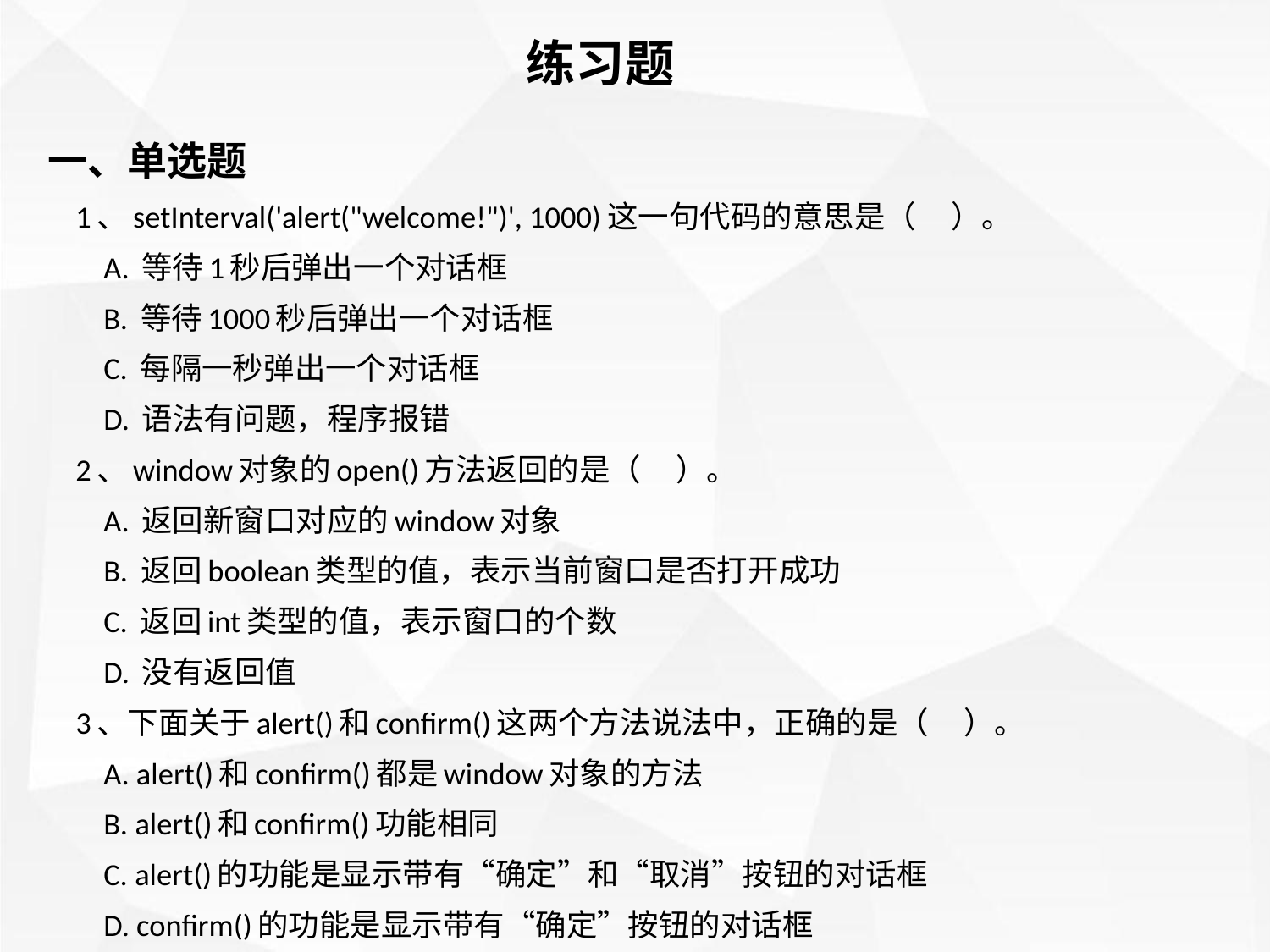

练习题
一、单选题
    1、setInterval('alert("welcome!")', 1000)这一句代码的意思是（     ）。
        A. 等待1秒后弹出一个对话框
        B. 等待1000秒后弹出一个对话框
        C. 每隔一秒弹出一个对话框
        D. 语法有问题，程序报错
    2、window对象的open()方法返回的是（     ）。
        A. 返回新窗口对应的window对象
        B. 返回boolean类型的值，表示当前窗口是否打开成功
        C. 返回int类型的值，表示窗口的个数
        D. 没有返回值
    3、下面关于alert()和confirm()这两个方法说法中，正确的是（     ）。
        A. alert()和confirm()都是window对象的方法
        B. alert()和confirm()功能相同
        C. alert()的功能是显示带有“确定”和“取消”按钮的对话框
        D. confirm()的功能是显示带有“确定”按钮的对话框